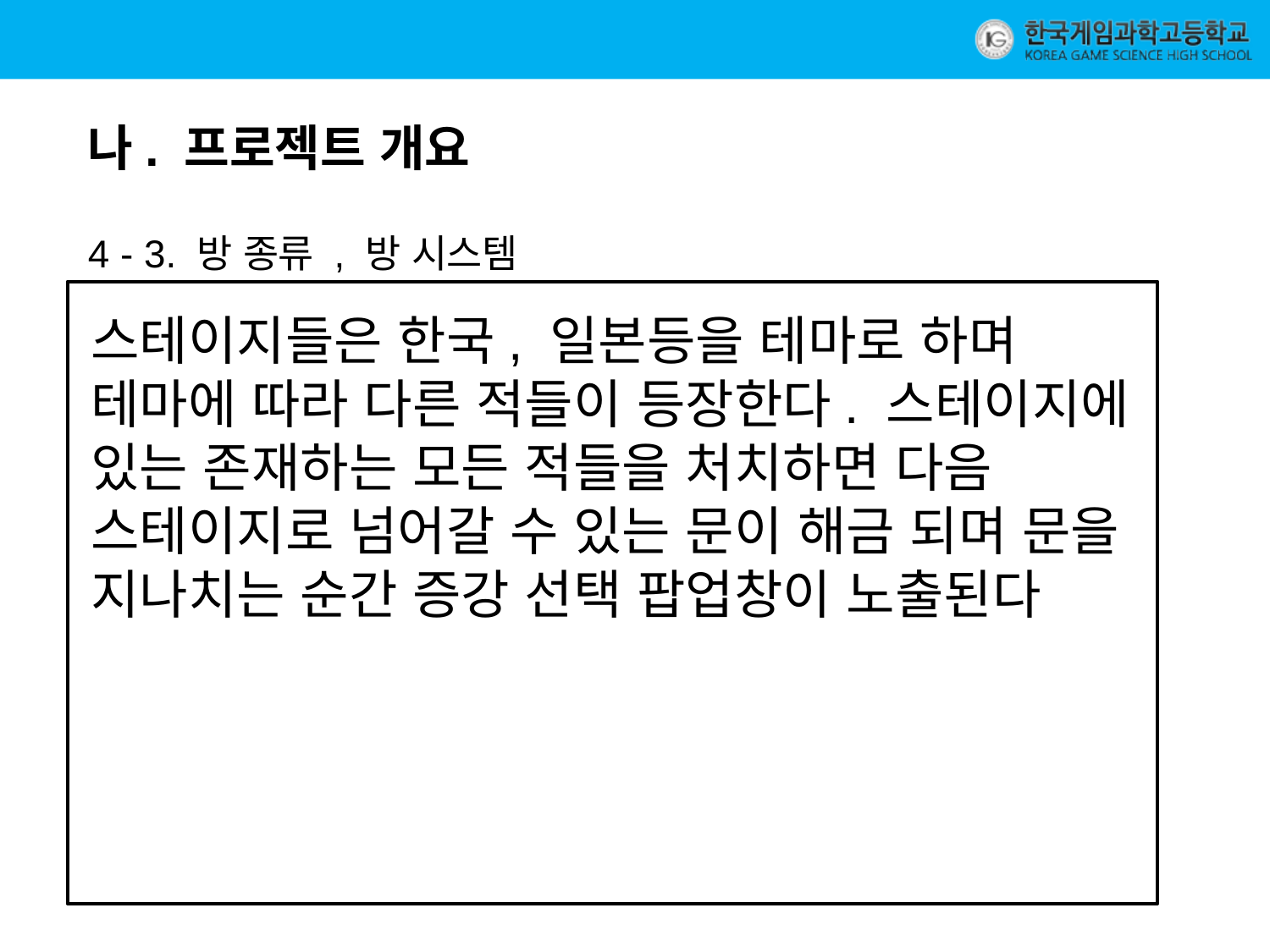

나. 프로젝트 개요
4 - 3. 방 종류 , 방 시스템

스테이지들은 한국, 일본등을 테마로 하며 테마에 따라 다른 적들이 등장한다. 스테이지에 있는 존재하는 모든 적들을 처치하면 다음 스테이지로 넘어갈 수 있는 문이 해금 되며 문을 지나치는 순간 증강 선택 팝업창이 노출된다